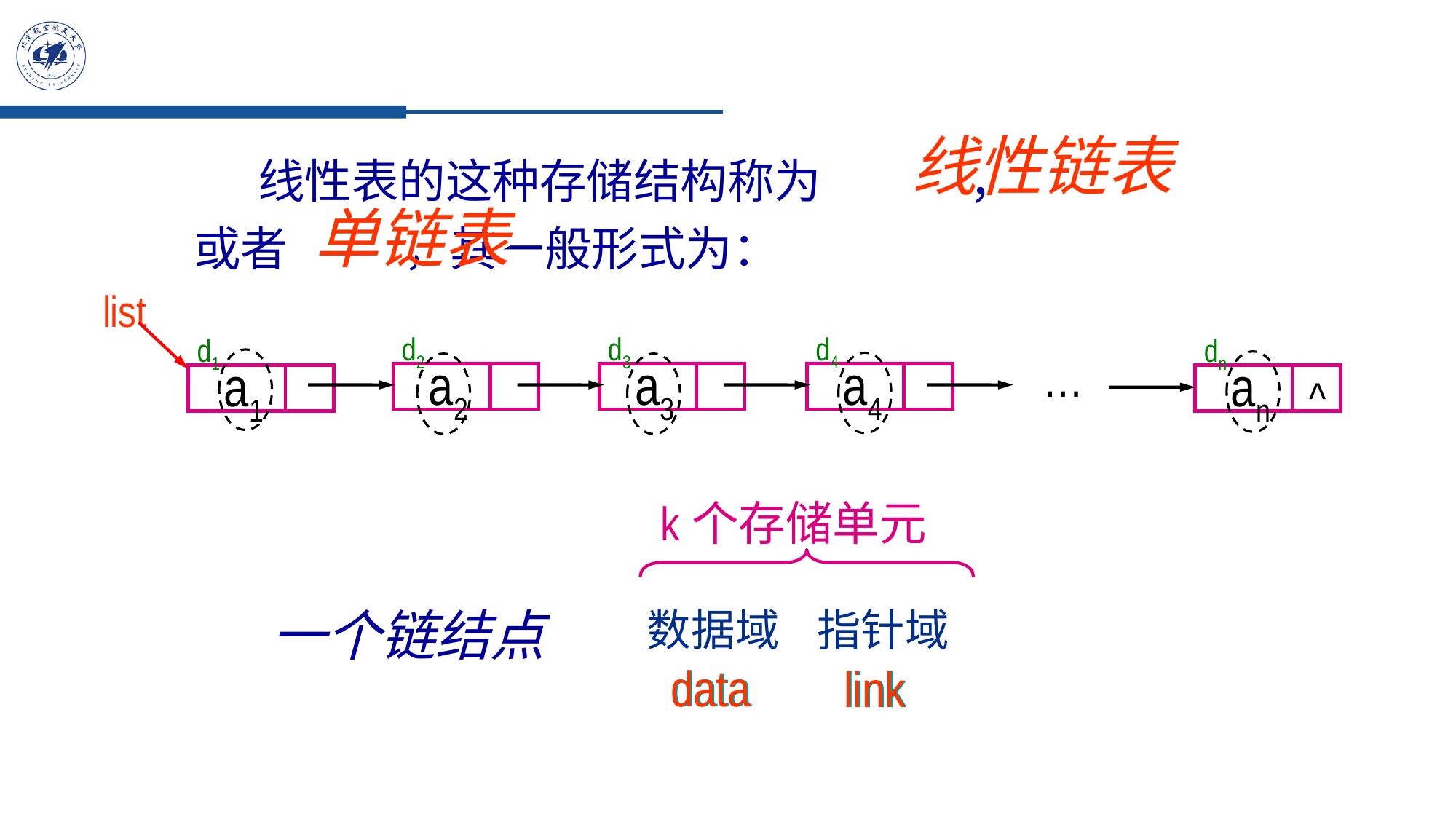

线性链表
     线性表的这种存储结构称为              ，
或者           ，其一般形式为：
单链表
list

d2
a2

d3
a3

d4
a4

d1
a1

dn
an

…

^

k个存储单元
数据域
指针域
一个链结点

data
link